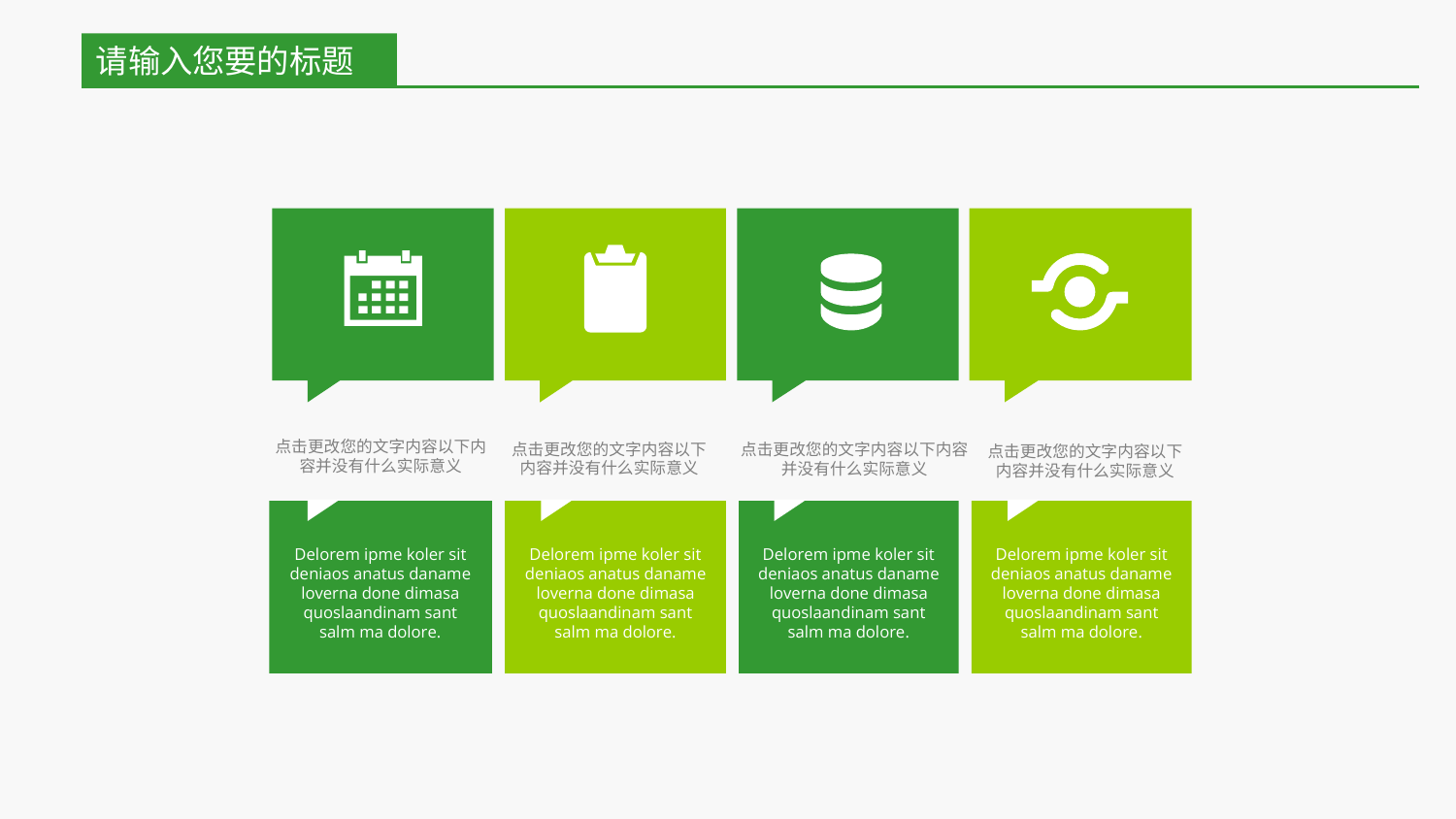

请输入您要的标题

点击更改您的文字内容以下内容并没有什么实际意义

点击更改您的文字内容以下内容并没有什么实际意义

点击更改您的文字内容以下内容并没有什么实际意义

点击更改您的文字内容以下内容并没有什么实际意义

Delorem ipme koler sit deniaos anatus daname loverna done dimasa quoslaandinam sant
salm ma dolore.

Delorem ipme koler sit deniaos anatus daname loverna done dimasa quoslaandinam sant
salm ma dolore.

Delorem ipme koler sit deniaos anatus daname loverna done dimasa quoslaandinam sant
salm ma dolore.

Delorem ipme koler sit deniaos anatus daname loverna done dimasa quoslaandinam sant
salm ma dolore.